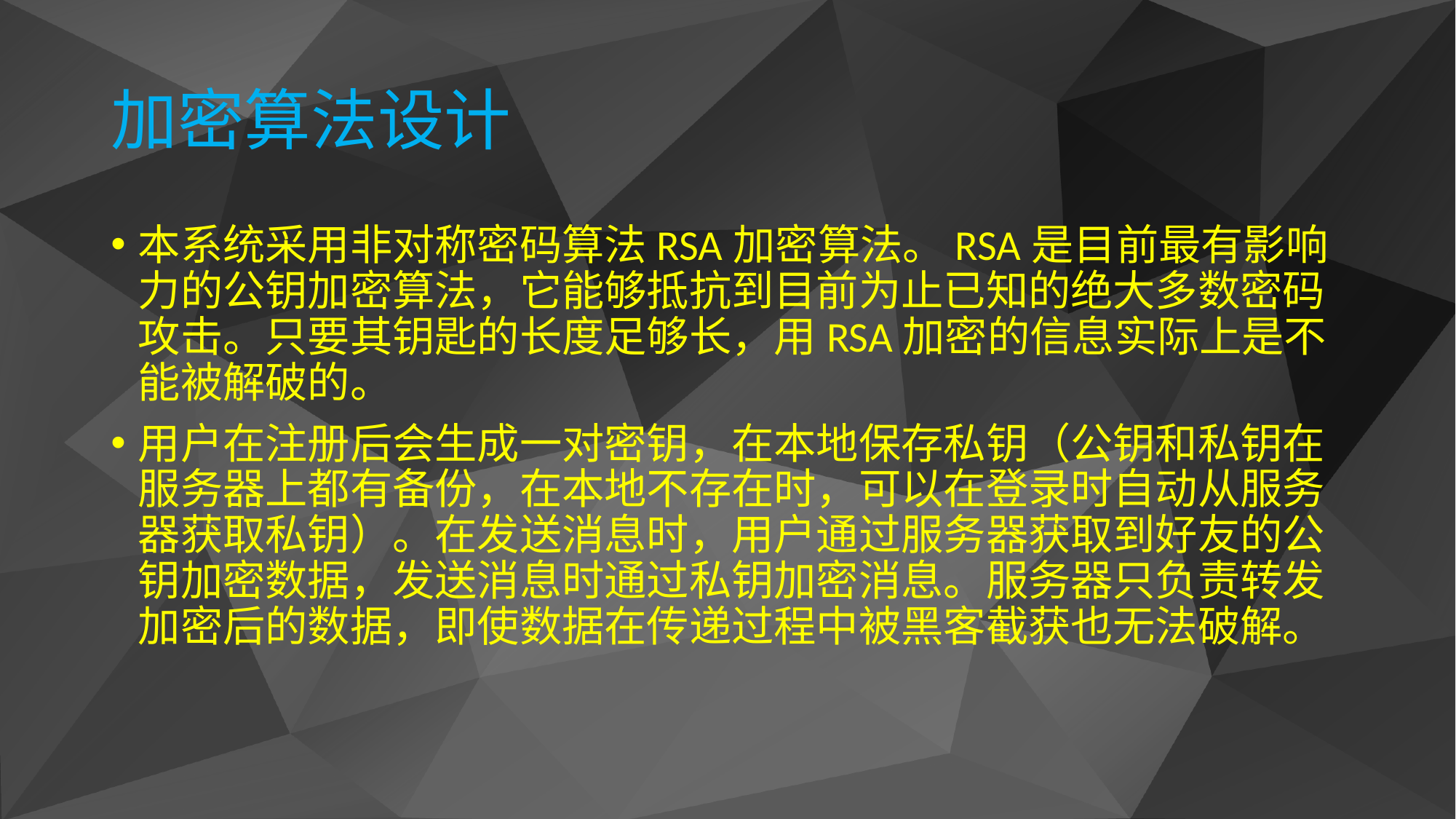

# 加密算法设计
本系统采用非对称密码算法RSA加密算法。RSA是目前最有影响力的公钥加密算法，它能够抵抗到目前为止已知的绝大多数密码攻击。只要其钥匙的长度足够长，用RSA加密的信息实际上是不能被解破的。
用户在注册后会生成一对密钥，在本地保存私钥（公钥和私钥在服务器上都有备份，在本地不存在时，可以在登录时自动从服务器获取私钥）。在发送消息时，用户通过服务器获取到好友的公钥加密数据，发送消息时通过私钥加密消息。服务器只负责转发加密后的数据，即使数据在传递过程中被黑客截获也无法破解。